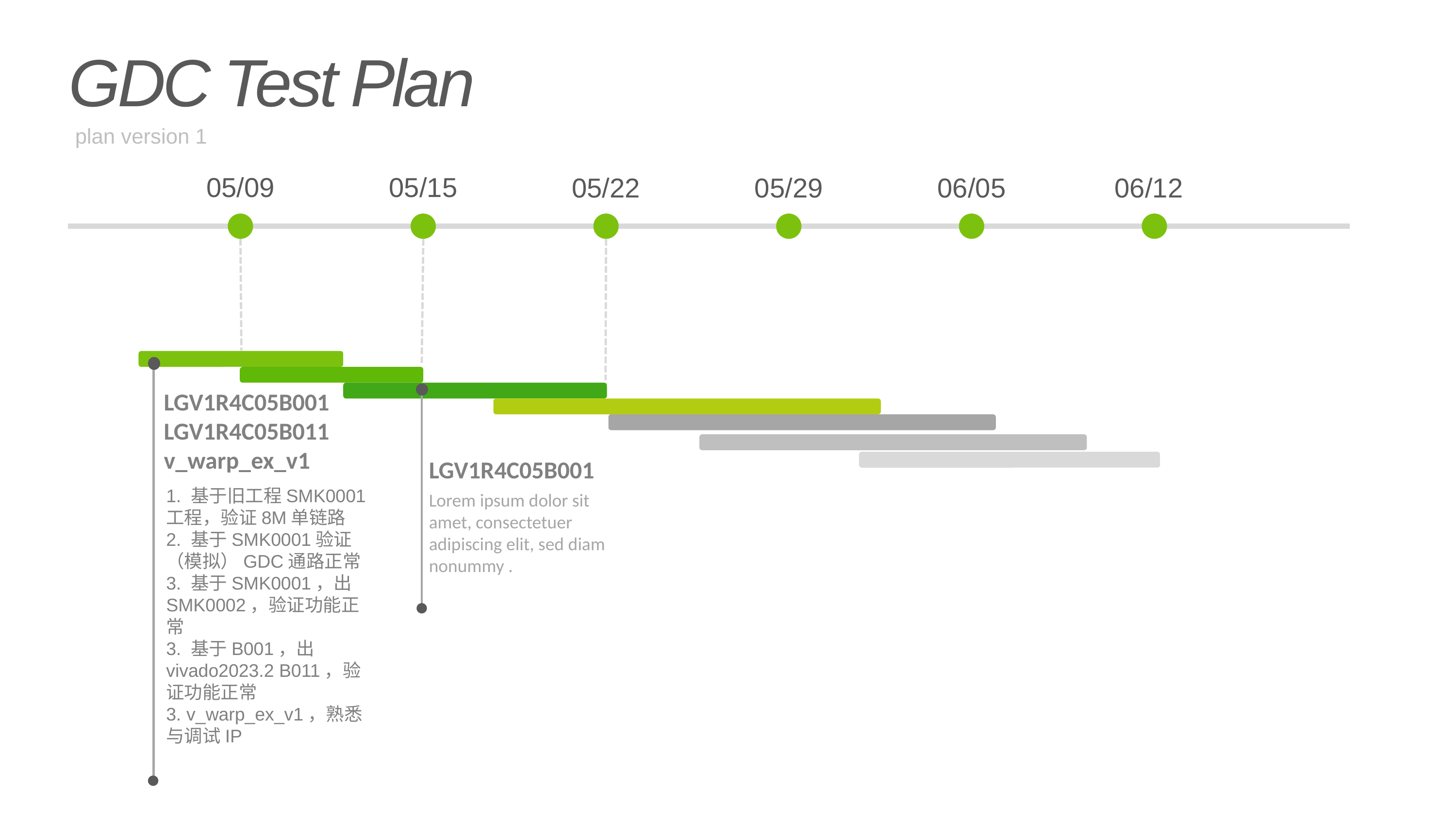

GDC Test Plan
plan version 1
05/09
05/15
05/22
05/29
06/05
06/12

LGV1R4C05B001
LGV1R4C05B011
v_warp_ex_v1

LGV1R4C05B001

1. 基于旧工程SMK0001工程，验证8M单链路
2. 基于SMK0001验证（模拟）GDC通路正常
3. 基于SMK0001，出SMK0002，验证功能正常
3. 基于B001，出vivado2023.2 B011，验证功能正常
3. v_warp_ex_v1，熟悉与调试IP
Lorem ipsum dolor sit amet, consectetuer adipiscing elit, sed diam nonummy .